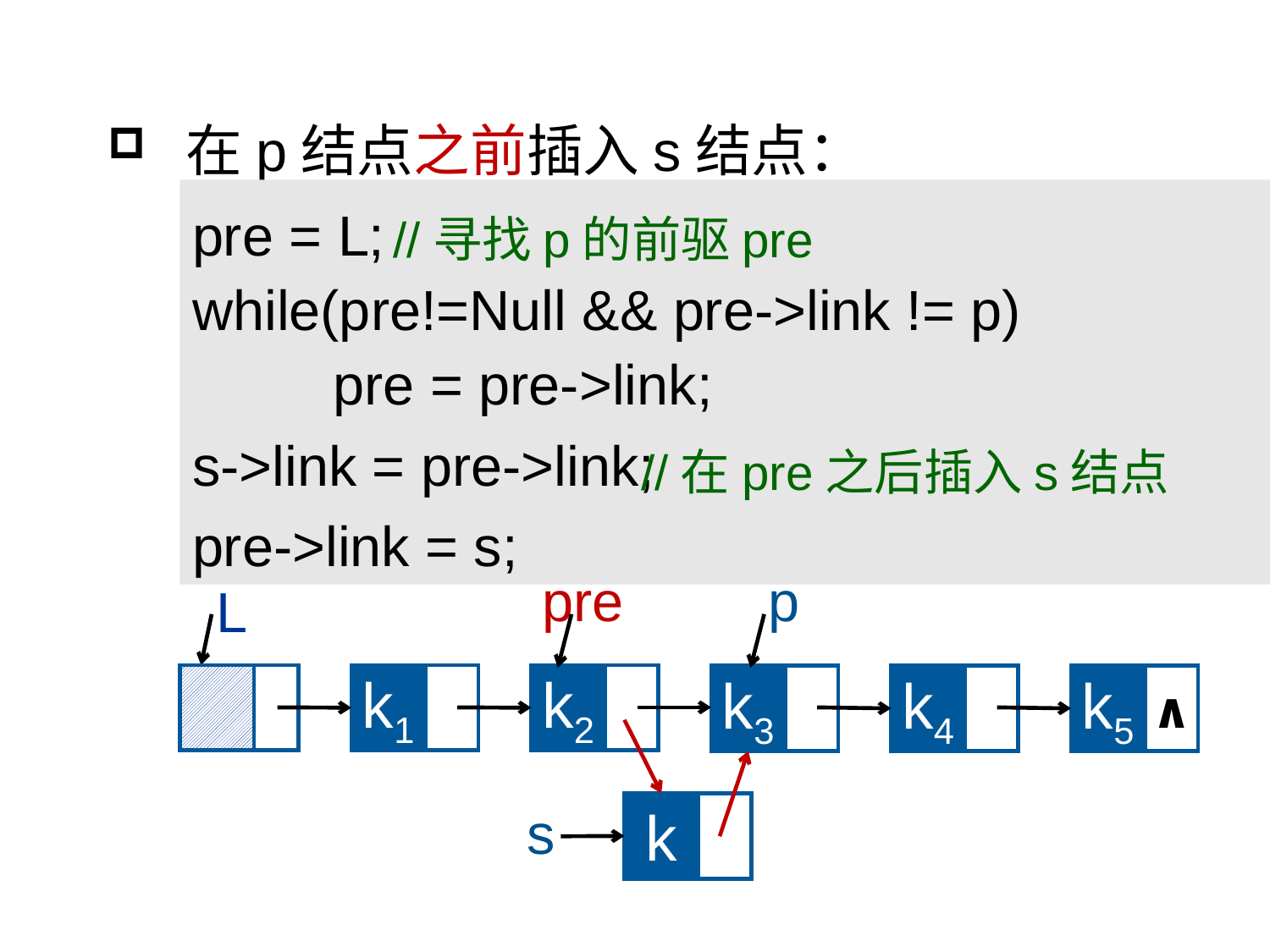

在p结点之前插入s结点：
pre = L;
while(pre!=Null && pre->link != p)
         pre = pre->link;
s->link = pre->link;
pre->link = s;
//寻找p的前驱pre
//在pre之后插入s结点
pre
p
L

k1

k2

k3

k4

k5
 ∧
s
k